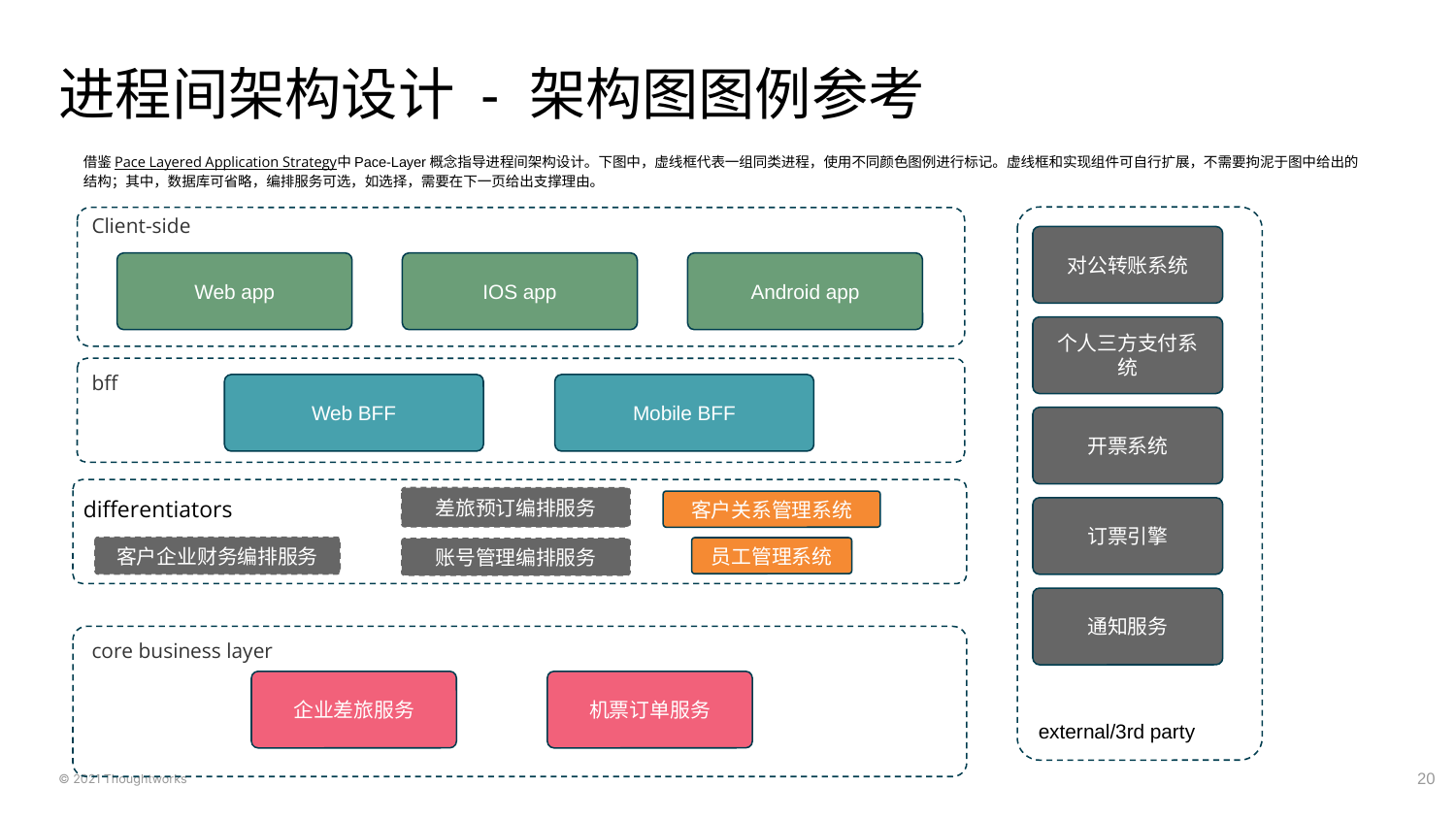

# 进程间架构设计 - 架构图图例参考
借鉴Pace Layered Application Strategy中Pace-Layer概念指导进程间架构设计。下图中，虚线框代表一组同类进程，使用不同颜色图例进行标记。虚线框和实现组件可自行扩展，不需要拘泥于图中给出的结构；其中，数据库可省略，编排服务可选，如选择，需要在下一页给出支撑理由。

Client-side

external/3rd party

对公转账系统
Web app
IOS app
Android app
个人三方支付系统

bff
Web BFF
Mobile BFF
开票系统
differentiators

差旅预订编排服务
客户关系管理系统
订票引擎
客户企业财务编排服务
员工管理系统
账号管理编排服务
通知服务

core business layer
企业差旅服务
机票订单服务
20